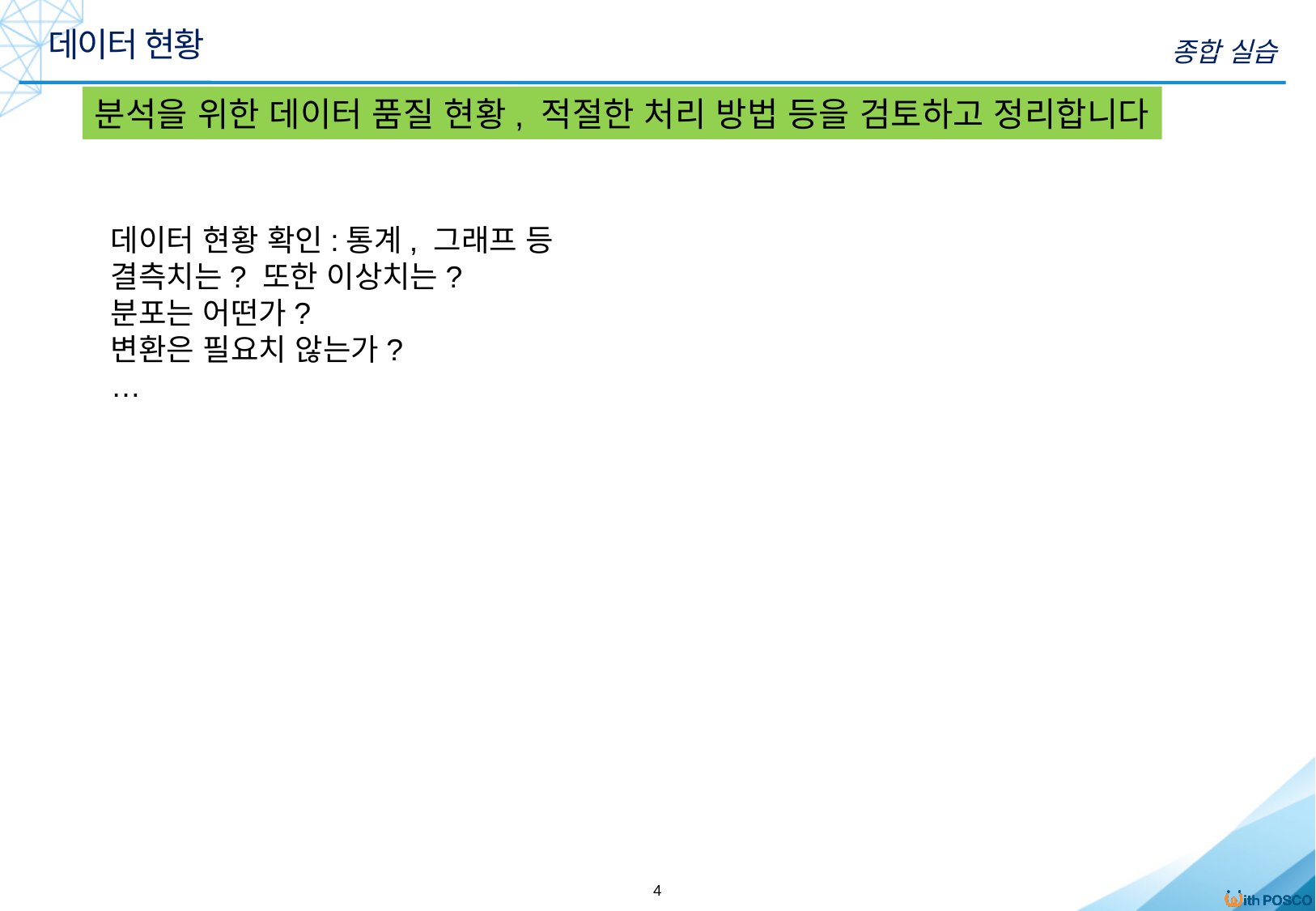

데이터 현황
종합 실습
분석을 위한 데이터 품질 현황, 적절한 처리 방법 등을 검토하고 정리합니다
데이터 현황 확인:통계, 그래프 등
결측치는? 또한 이상치는?
분포는 어떤가?
변환은 필요치 않는가?
…